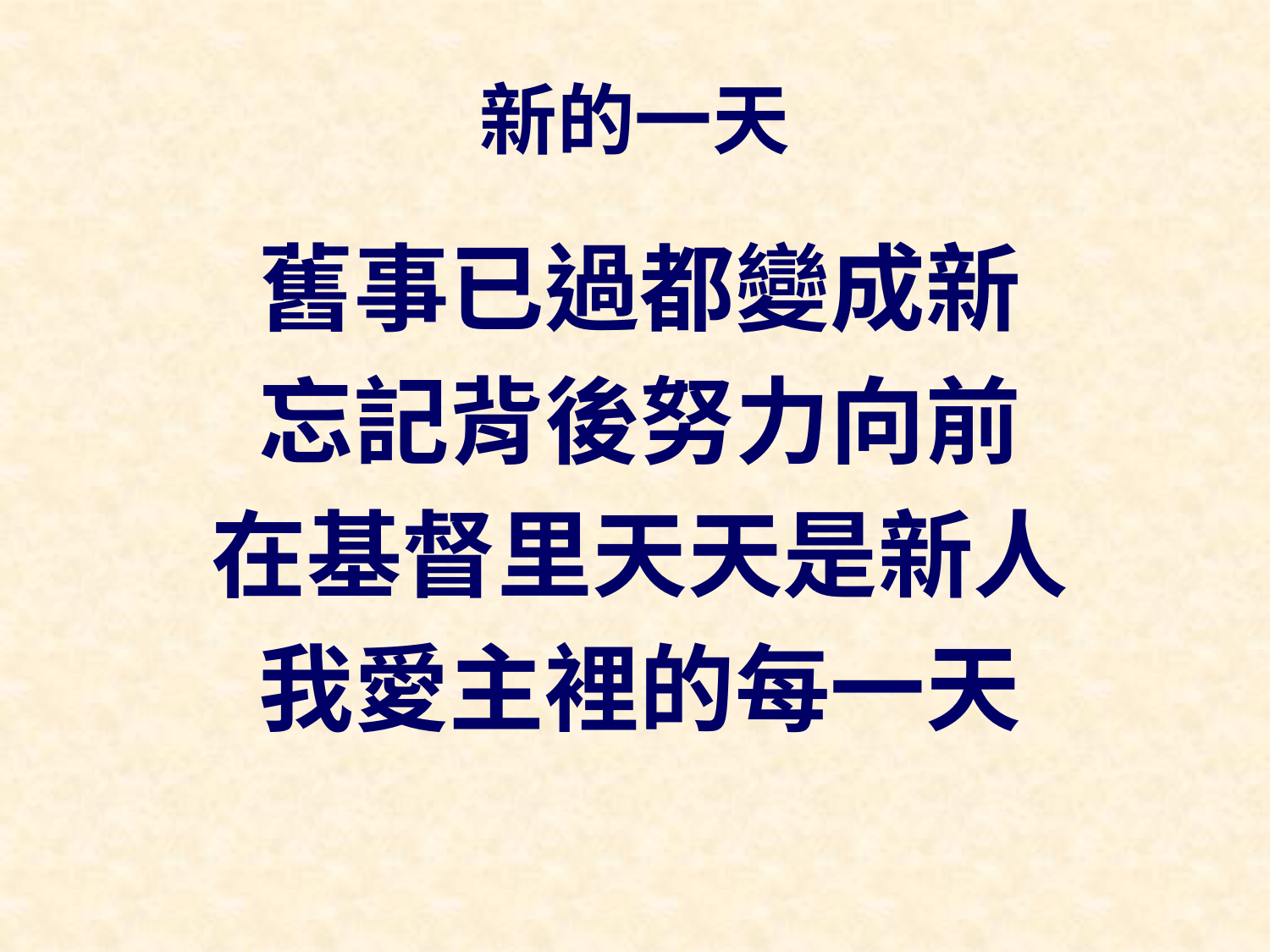

# 新的一天
舊事已過都變成新
忘記背後努力向前
在基督里天天是新人
我愛主裡的每一天